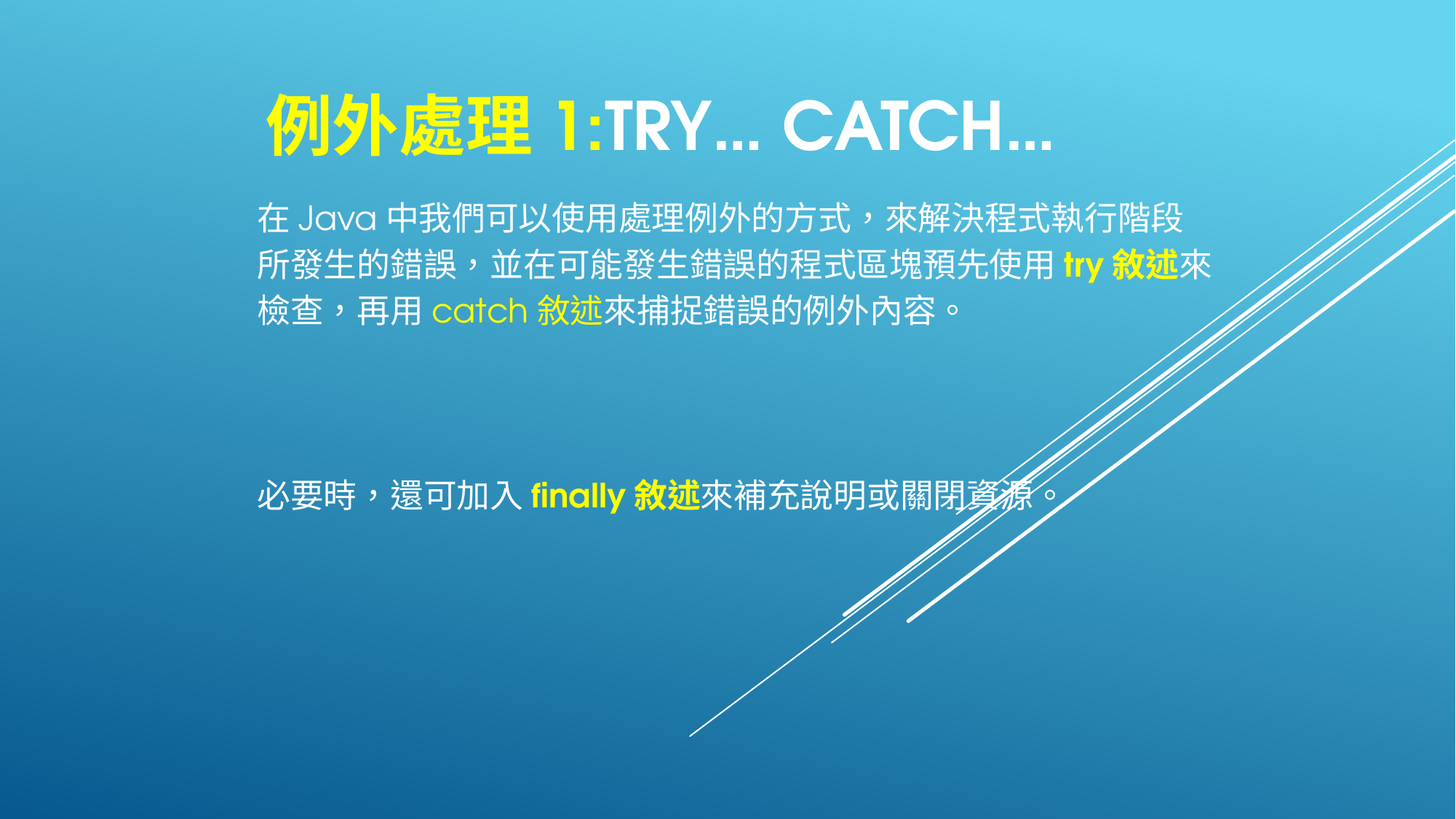

# 例外處理1:try… catch…
在Java中我們可以使用處理例外的方式，來解決程式執行階段所發生的錯誤，並在可能發生錯誤的程式區塊預先使用try敘述來檢查，再用catch敘述來捕捉錯誤的例外內容。

必要時，還可加入finally敘述來補充說明或關閉資源。